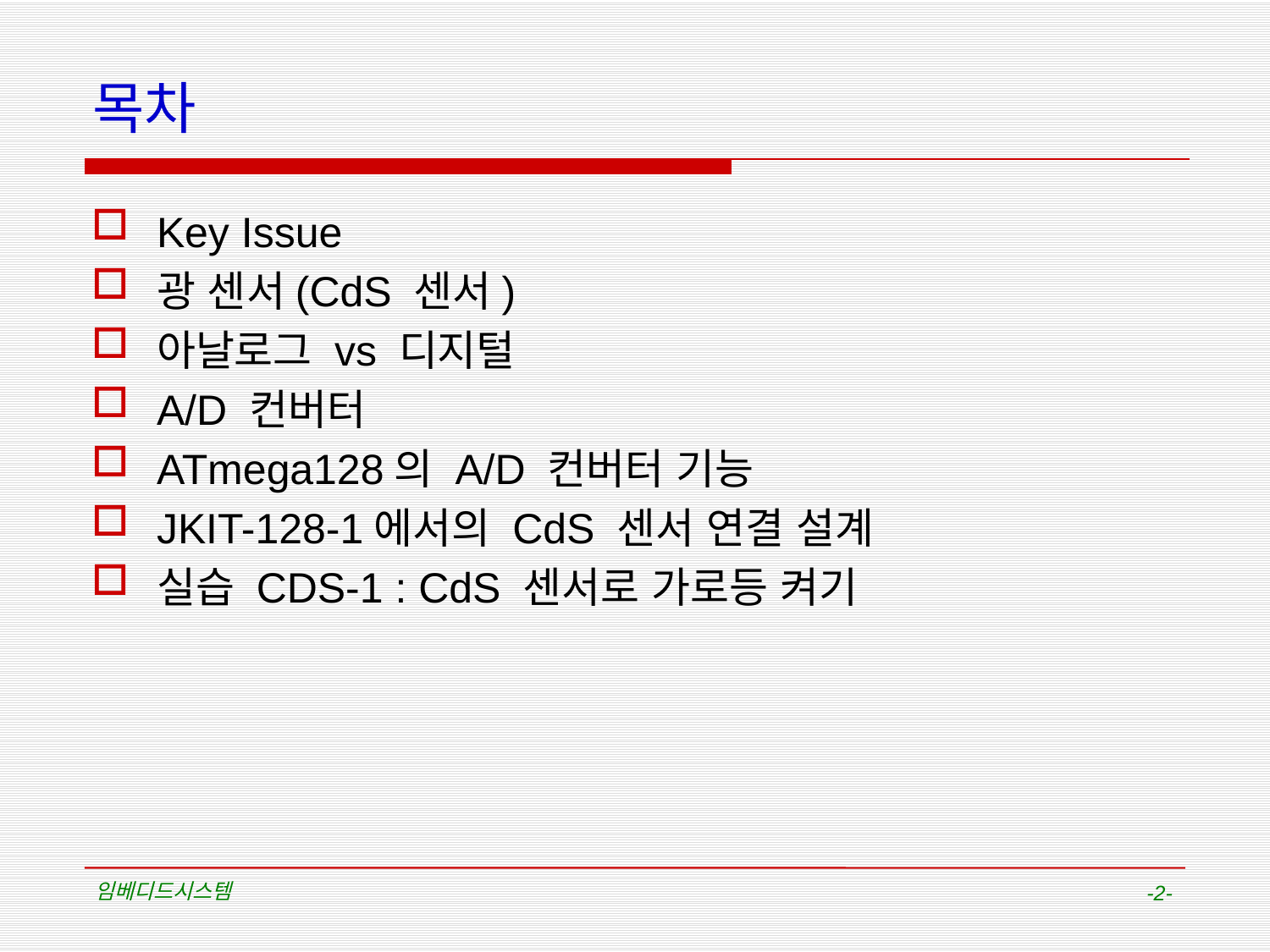

# 목차
Key Issue
광 센서(CdS 센서)
아날로그 vs 디지털
A/D 컨버터
ATmega128의 A/D 컨버터 기능
JKIT-128-1에서의 CdS 센서 연결 설계
실습 CDS-1 : CdS 센서로 가로등 켜기
임베디드시스템
-2-